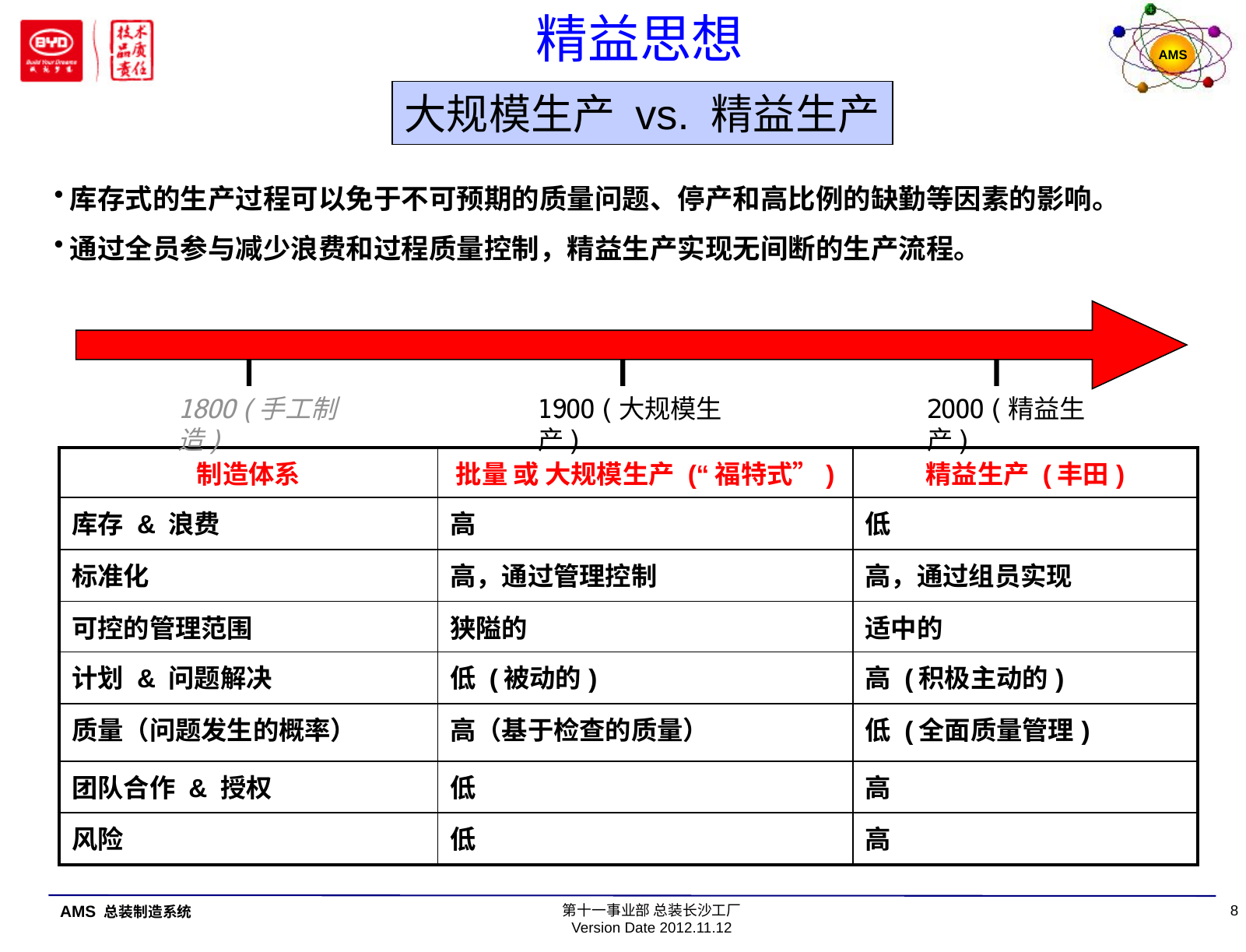

精益思想
大规模生产 vs. 精益生产
库存式的生产过程可以免于不可预期的质量问题、停产和高比例的缺勤等因素的影响。

通过全员参与减少浪费和过程质量控制，精益生产实现无间断的生产流程。

1800 (手工制造)
1900 (大规模生产)
2000 (精益生产)
| 制造体系 | 批量 或 大规模生产 (“福特式”) | 精益生产 (丰田) |
| --- | --- | --- |
| 库存 & 浪费 | 高 | 低 |
| 标准化 | 高，通过管理控制 | 高，通过组员实现 |
| 可控的管理范围 | 狭隘的 | 适中的 |
| 计划 & 问题解决 | 低 (被动的) | 高 (积极主动的) |
| 质量（问题发生的概率） | 高（基于检查的质量） | 低 (全面质量管理) |
| 团队合作 & 授权 | 低 | 高 |
| 风险 | 低 | 高 |